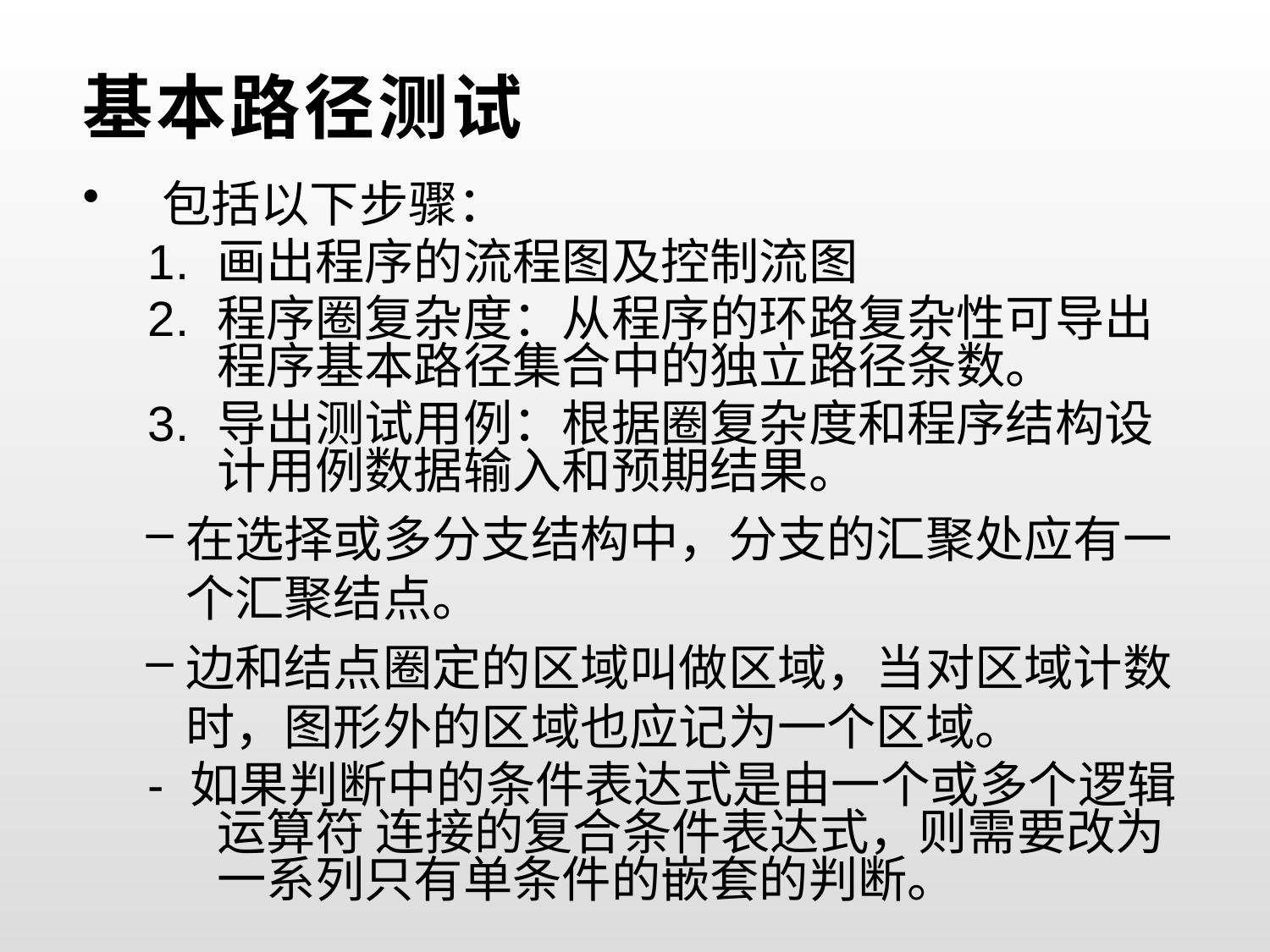

# 基本路径测试
包括以下步骤：
画出程序的流程图及控制流图
程序圈复杂度：从程序的环路复杂性可导出程序基本路径集合中的独立路径条数。
导出测试用例：根据圈复杂度和程序结构设计用例数据输入和预期结果。
在选择或多分支结构中，分支的汇聚处应有一个汇聚结点。
边和结点圈定的区域叫做区域，当对区域计数时，图形外的区域也应记为一个区域。
- 如果判断中的条件表达式是由一个或多个逻辑运算符 连接的复合条件表达式，则需要改为一系列只有单条件的嵌套的判断。